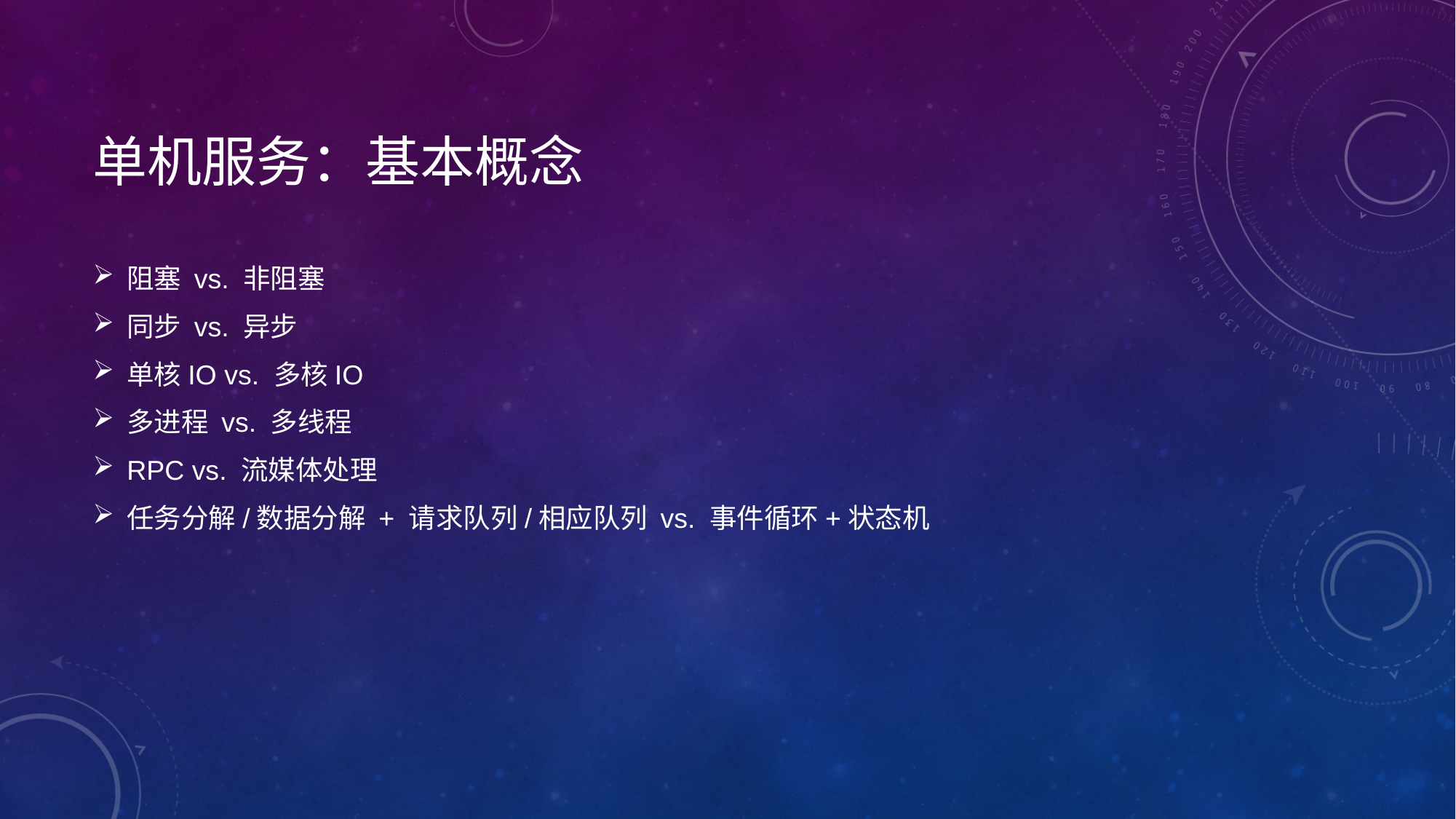

# 单机服务：基本概念
阻塞 vs. 非阻塞
同步 vs. 异步
单核IO vs. 多核IO
多进程 vs. 多线程
RPC vs. 流媒体处理
任务分解/数据分解 + 请求队列/相应队列 vs. 事件循环+状态机